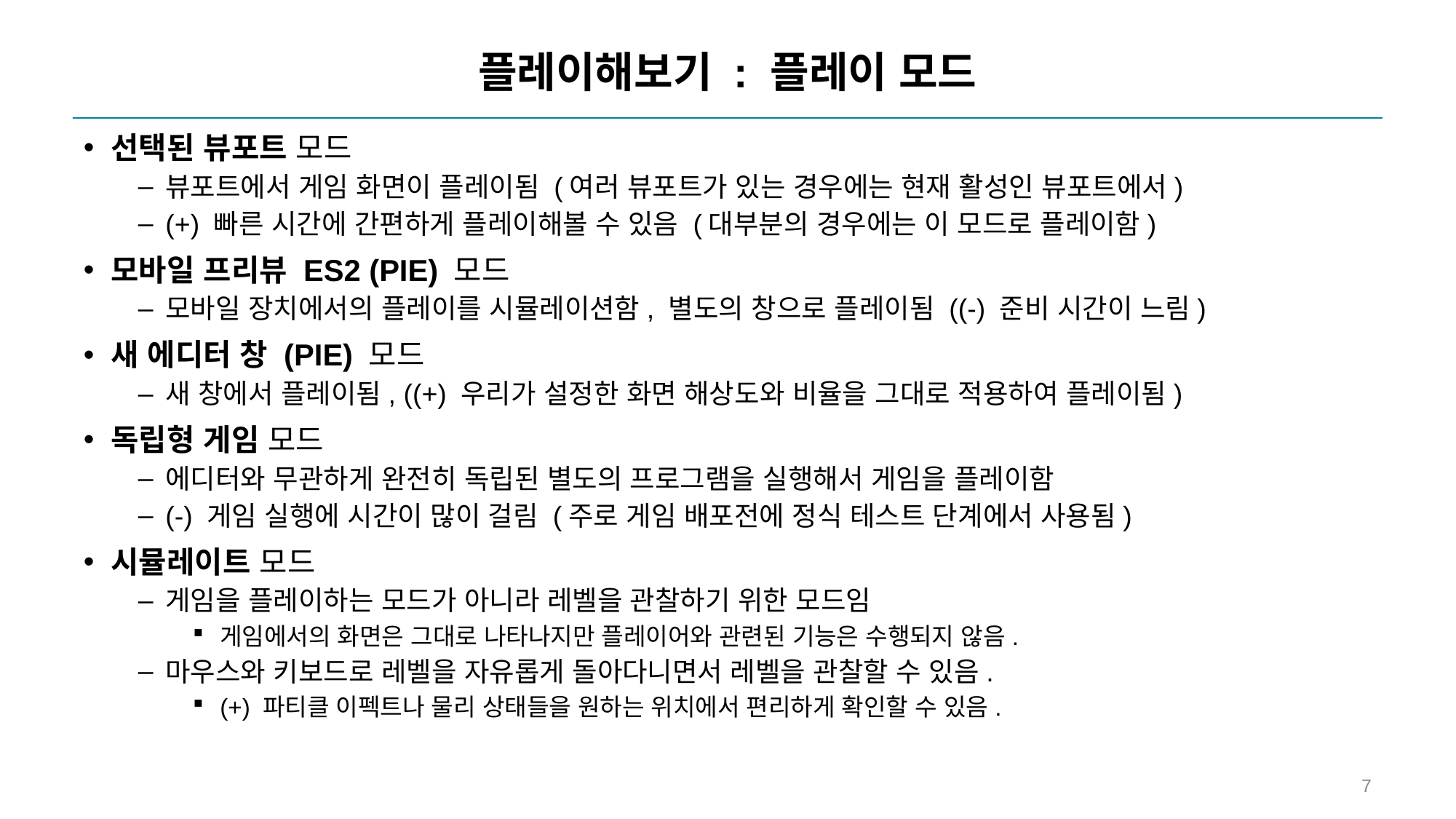

# 플레이해보기 : 플레이 모드
선택된 뷰포트 모드
뷰포트에서 게임 화면이 플레이됨 (여러 뷰포트가 있는 경우에는 현재 활성인 뷰포트에서)
(+) 빠른 시간에 간편하게 플레이해볼 수 있음 (대부분의 경우에는 이 모드로 플레이함)
모바일 프리뷰 ES2 (PIE) 모드
모바일 장치에서의 플레이를 시뮬레이션함, 별도의 창으로 플레이됨 ((-) 준비 시간이 느림)
새 에디터 창 (PIE) 모드
새 창에서 플레이됨, ((+) 우리가 설정한 화면 해상도와 비율을 그대로 적용하여 플레이됨)
독립형 게임 모드
에디터와 무관하게 완전히 독립된 별도의 프로그램을 실행해서 게임을 플레이함
(-) 게임 실행에 시간이 많이 걸림 (주로 게임 배포전에 정식 테스트 단계에서 사용됨)
시뮬레이트 모드
게임을 플레이하는 모드가 아니라 레벨을 관찰하기 위한 모드임
게임에서의 화면은 그대로 나타나지만 플레이어와 관련된 기능은 수행되지 않음.
마우스와 키보드로 레벨을 자유롭게 돌아다니면서 레벨을 관찰할 수 있음.
(+) 파티클 이펙트나 물리 상태들을 원하는 위치에서 편리하게 확인할 수 있음.

7